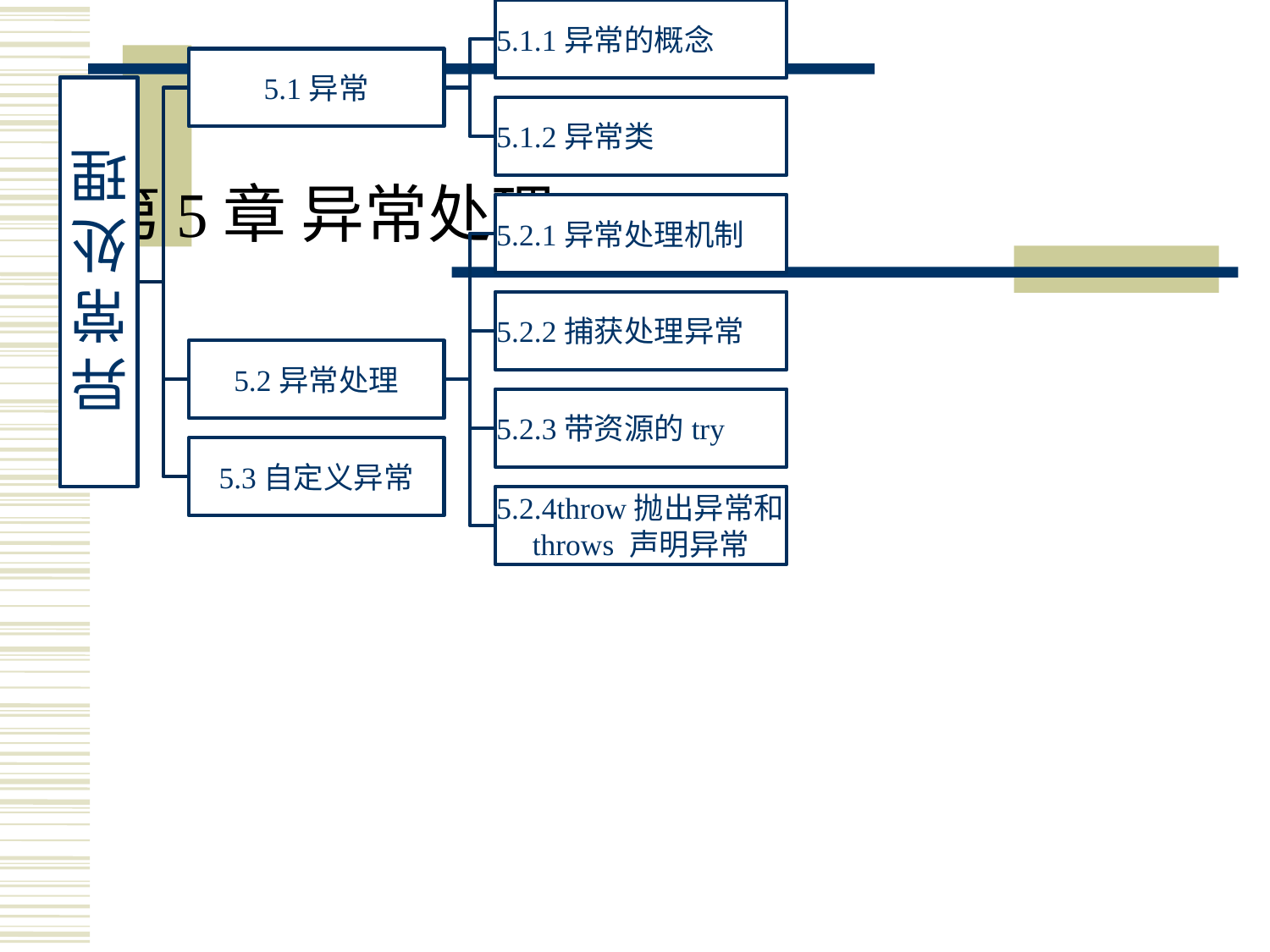

第5章 异常处理

异常处理
5.1异常
5.1.1异常的概念
5.1.2异常类
5.2异常处理
5.2.1异常处理机制
5.2.2捕获处理异常
5.2.3带资源的try
5.2.4throw抛出异常和throws 声明异常
5.3自定义异常